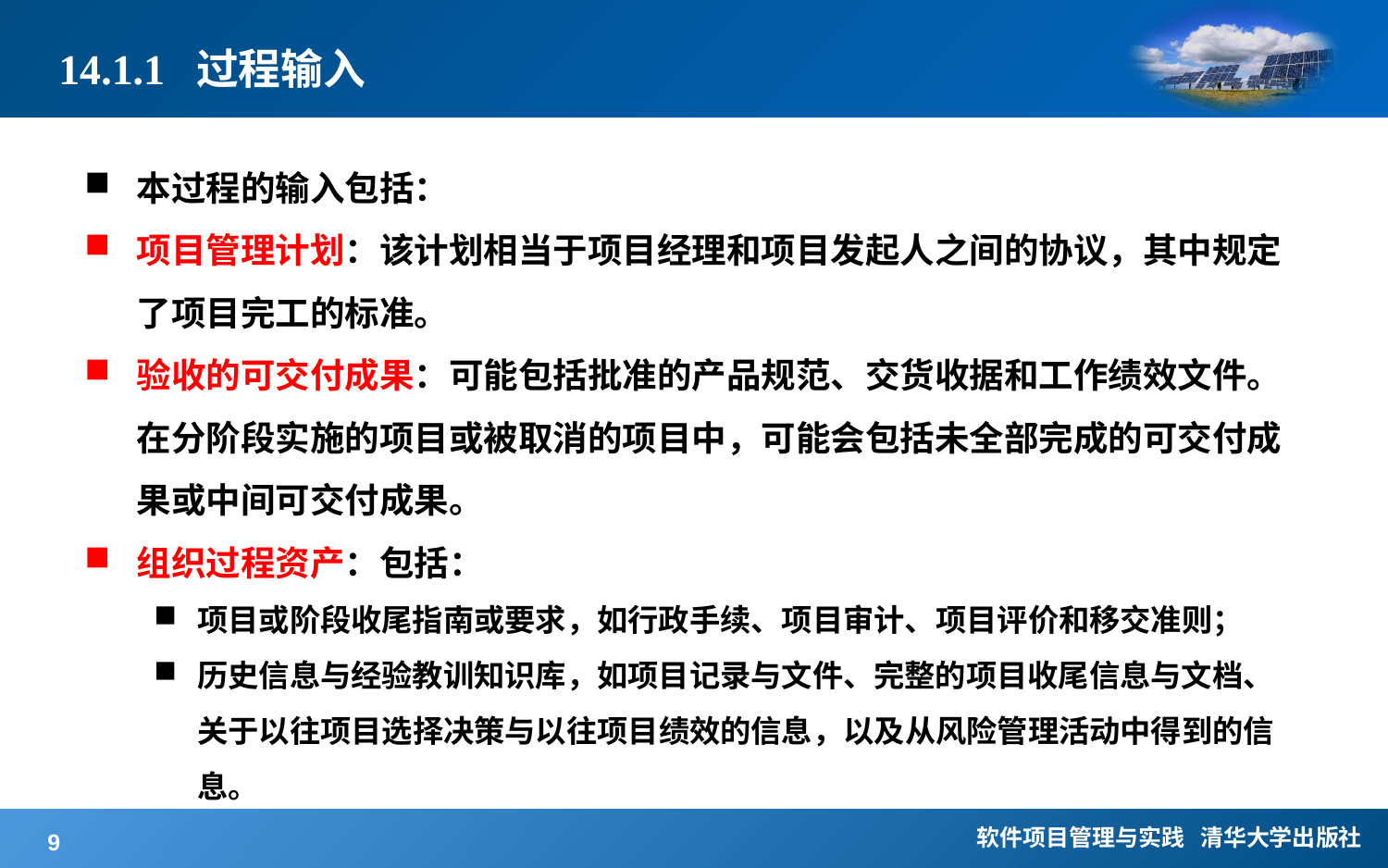

# 14.1.1  过程输入
本过程的输入包括：
项目管理计划：该计划相当于项目经理和项目发起人之间的协议，其中规定了项目完工的标准。
验收的可交付成果：可能包括批准的产品规范、交货收据和工作绩效文件。在分阶段实施的项目或被取消的项目中，可能会包括未全部完成的可交付成果或中间可交付成果。
组织过程资产：包括：
项目或阶段收尾指南或要求，如行政手续、项目审计、项目评价和移交准则；
历史信息与经验教训知识库，如项目记录与文件、完整的项目收尾信息与文档、关于以往项目选择决策与以往项目绩效的信息，以及从风险管理活动中得到的信息。